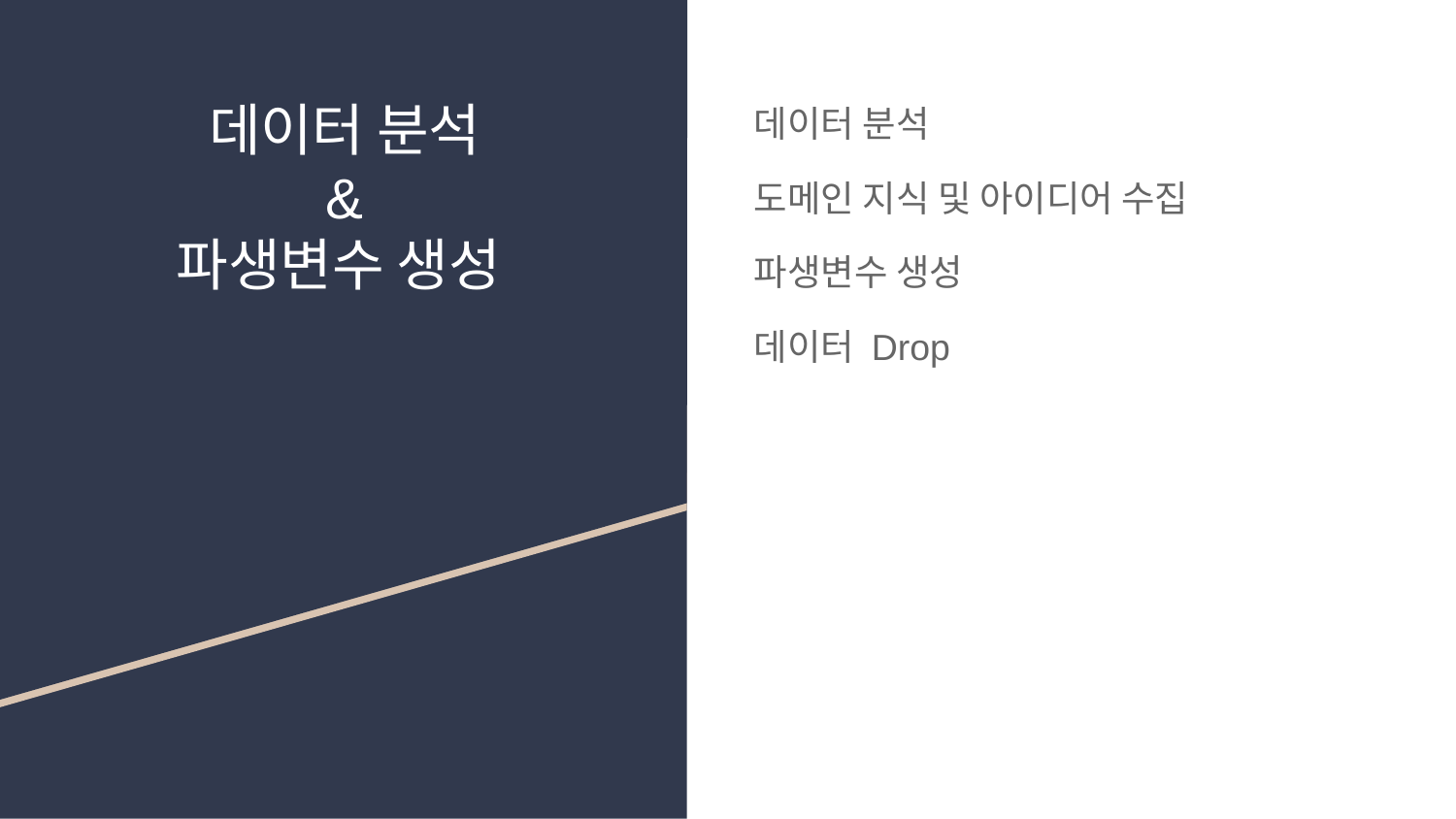

# 데이터 분석
&
파생변수 생성
데이터 분석
도메인 지식 및 아이디어 수집
파생변수 생성
데이터 Drop